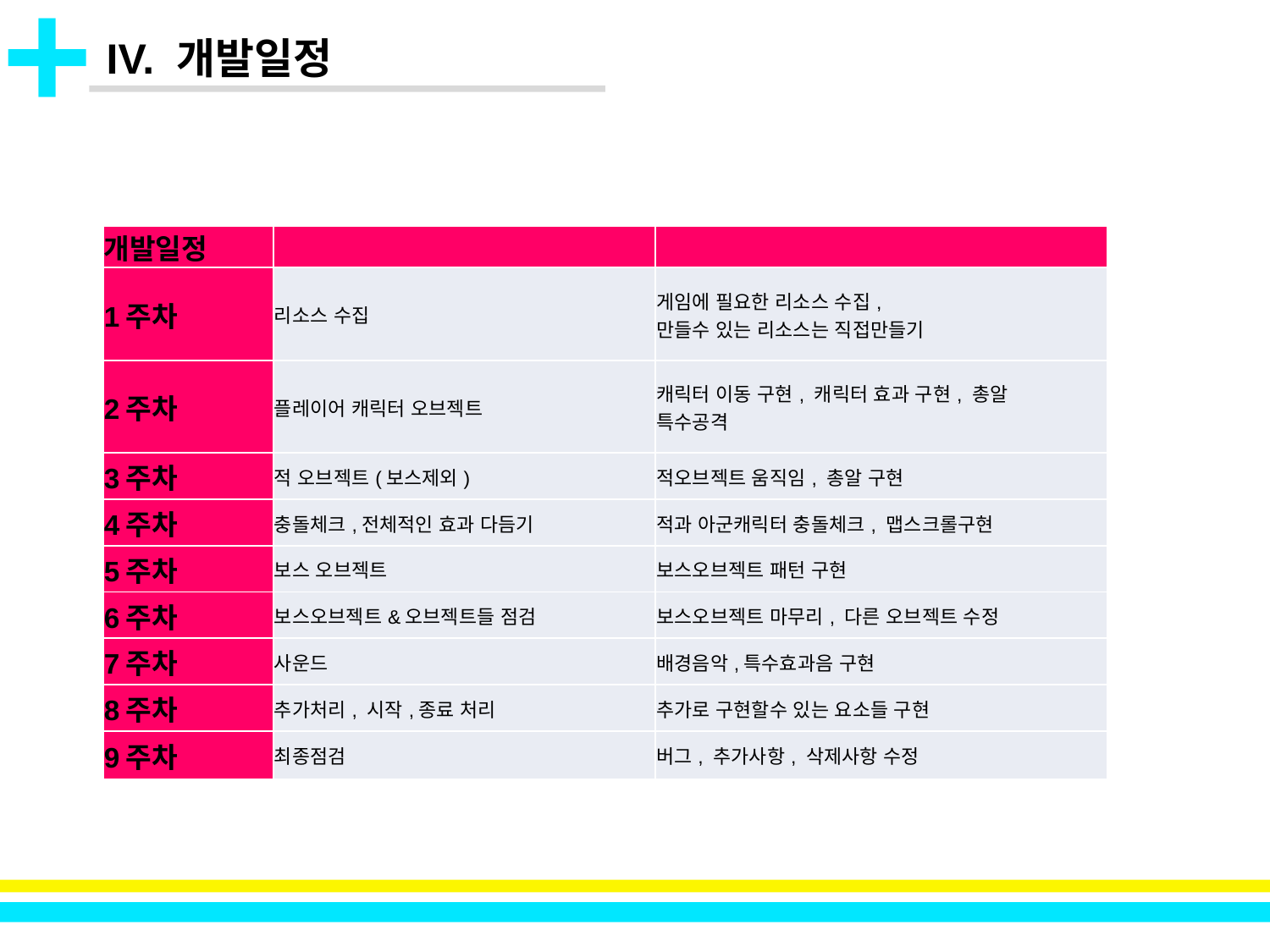

+
IV. 개발일정

| 개발일정 |  |  |
| --- | --- | --- |
| 1주차 | 리소스 수집 | 게임에 필요한 리소스 수집, 만들수 있는 리소스는 직접만들기 |
| 2주차 | 플레이어 캐릭터 오브젝트 | 캐릭터 이동 구현, 캐릭터 효과 구현, 총알 특수공격 |
| 3주차 | 적 오브젝트(보스제외) | 적오브젝트 움직임, 총알 구현 |
| 4주차 | 충돌체크,전체적인 효과 다듬기 | 적과 아군캐릭터 충돌체크, 맵스크롤구현 |
| 5주차 | 보스 오브젝트 | 보스오브젝트 패턴 구현 |
| 6주차 | 보스오브젝트&오브젝트들 점검 | 보스오브젝트 마무리, 다른 오브젝트 수정 |
| 7주차 | 사운드 | 배경음악,특수효과음 구현 |
| 8주차 | 추가처리, 시작,종료 처리 | 추가로 구현할수 있는 요소들 구현 |
| 9주차 | 최종점검 | 버그, 추가사항, 삭제사항 수정 |